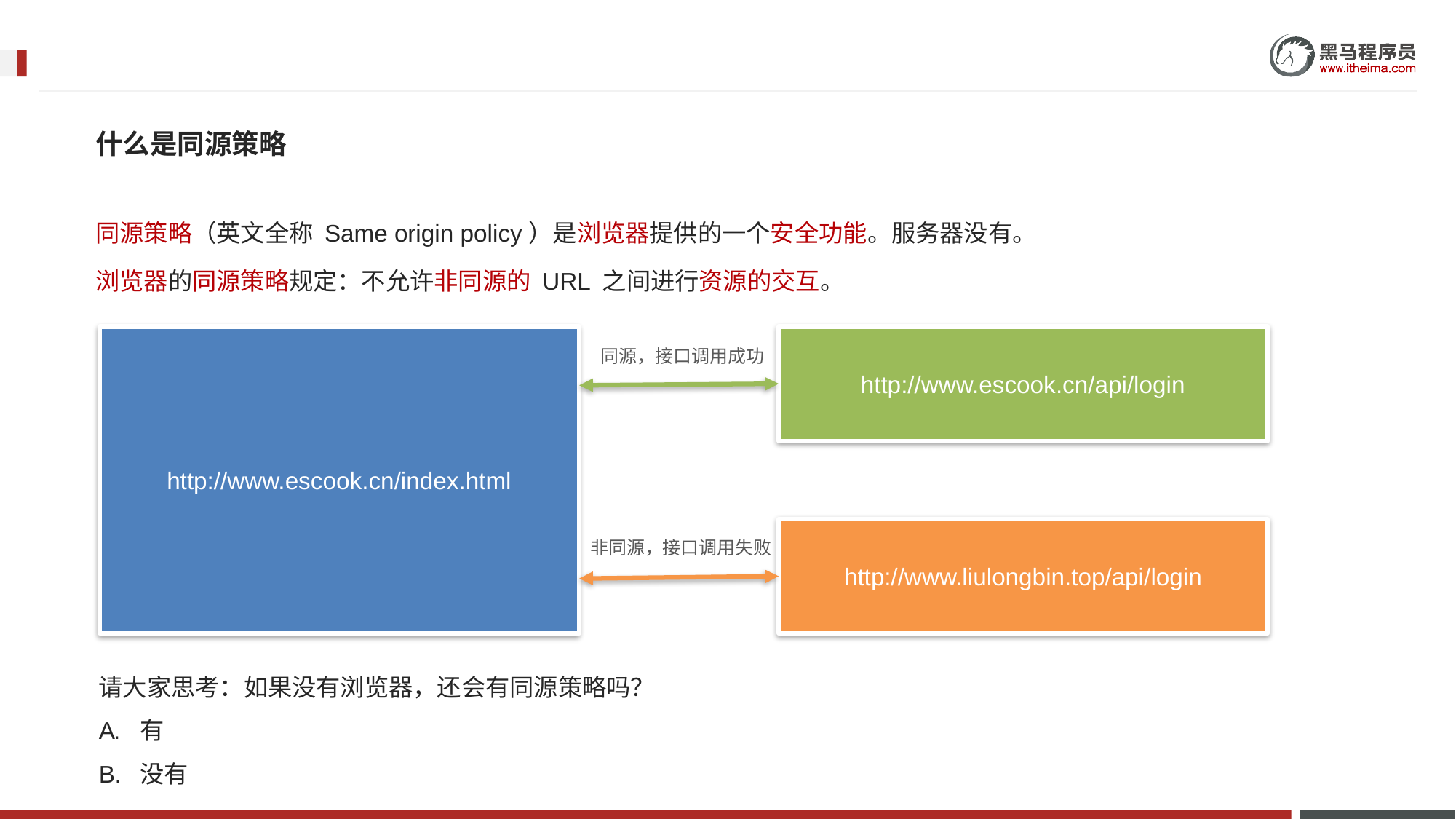

什么是同源策略
同源策略（英文全称 Same origin policy）是浏览器提供的一个安全功能。服务器没有。
浏览器的同源策略规定：不允许非同源的 URL 之间进行资源的交互。
http://www.escook.cn/index.html
http://www.escook.cn/api/login
同源，接口调用成功
http://www.liulongbin.top/api/login
非同源，接口调用失败
请大家思考：如果没有浏览器，还会有同源策略吗？
有
没有